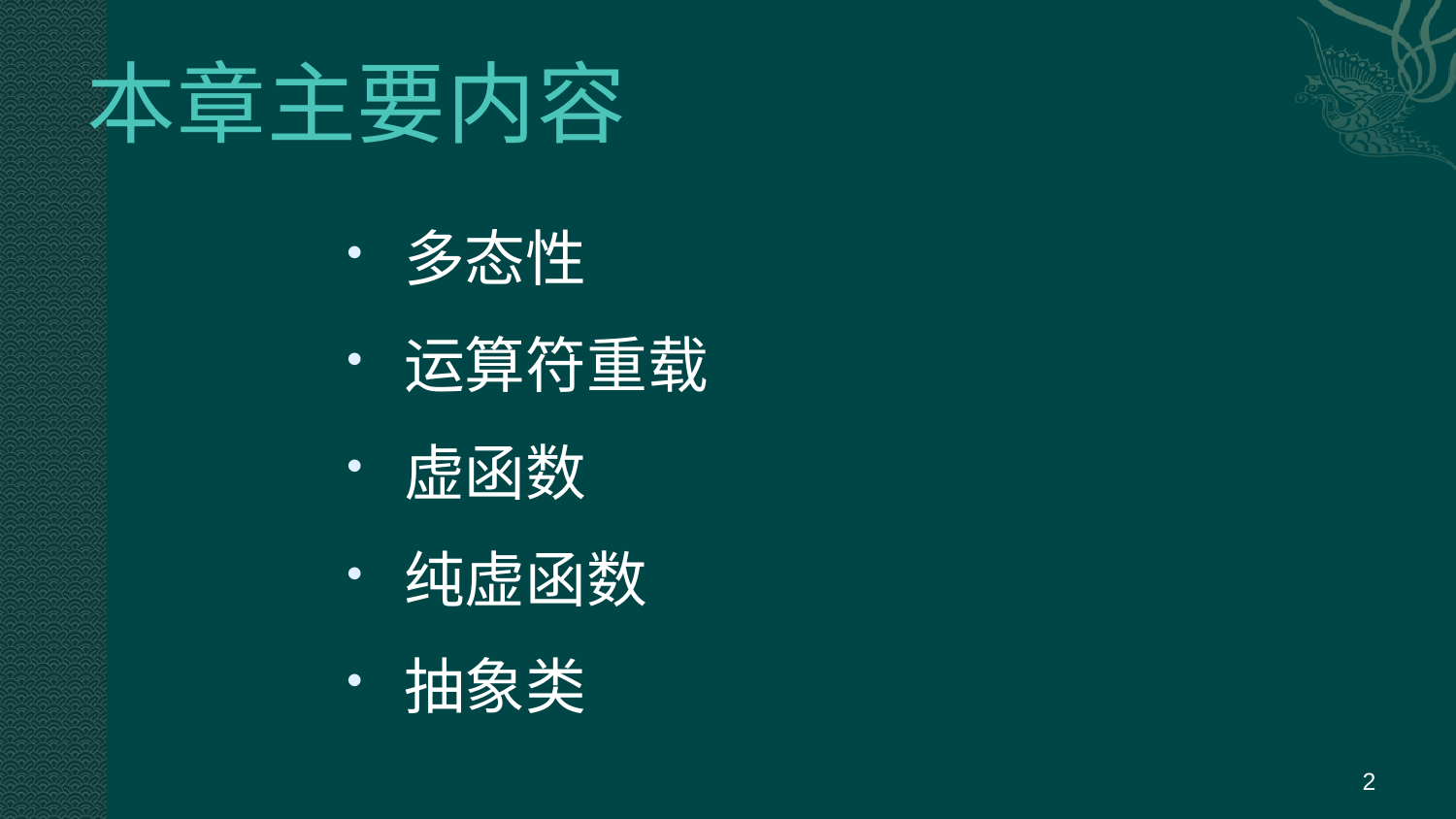

# 本章主要内容
多态性
运算符重载
虚函数
纯虚函数
抽象类
2